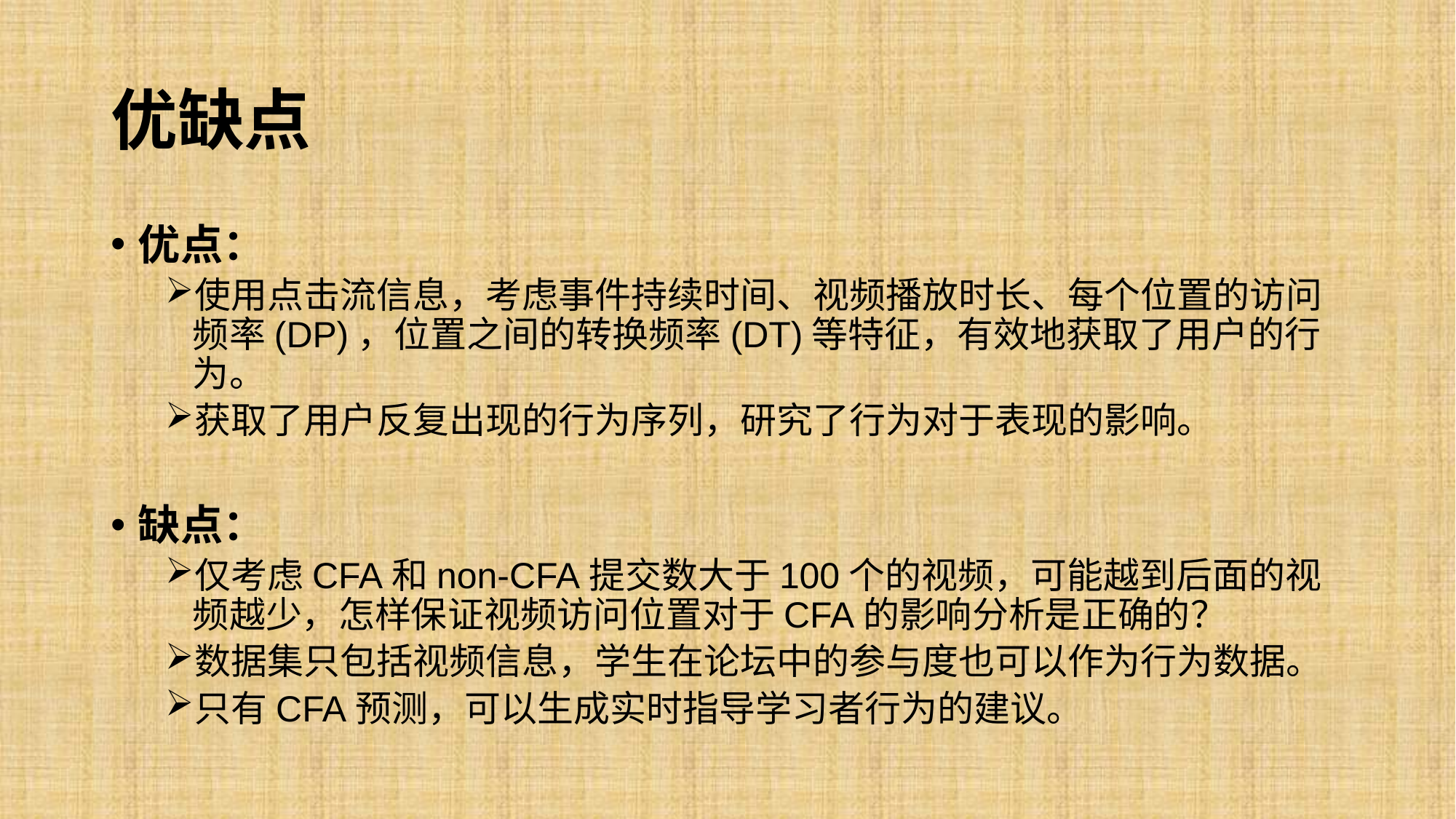

# 优缺点
优点：
使用点击流信息，考虑事件持续时间、视频播放时长、每个位置的访问频率(DP)，位置之间的转换频率(DT)等特征，有效地获取了用户的行为。
获取了用户反复出现的行为序列，研究了行为对于表现的影响。

缺点：
仅考虑CFA和non-CFA提交数大于100个的视频，可能越到后面的视频越少，怎样保证视频访问位置对于CFA的影响分析是正确的？
数据集只包括视频信息，学生在论坛中的参与度也可以作为行为数据。
只有CFA预测，可以生成实时指导学习者行为的建议。